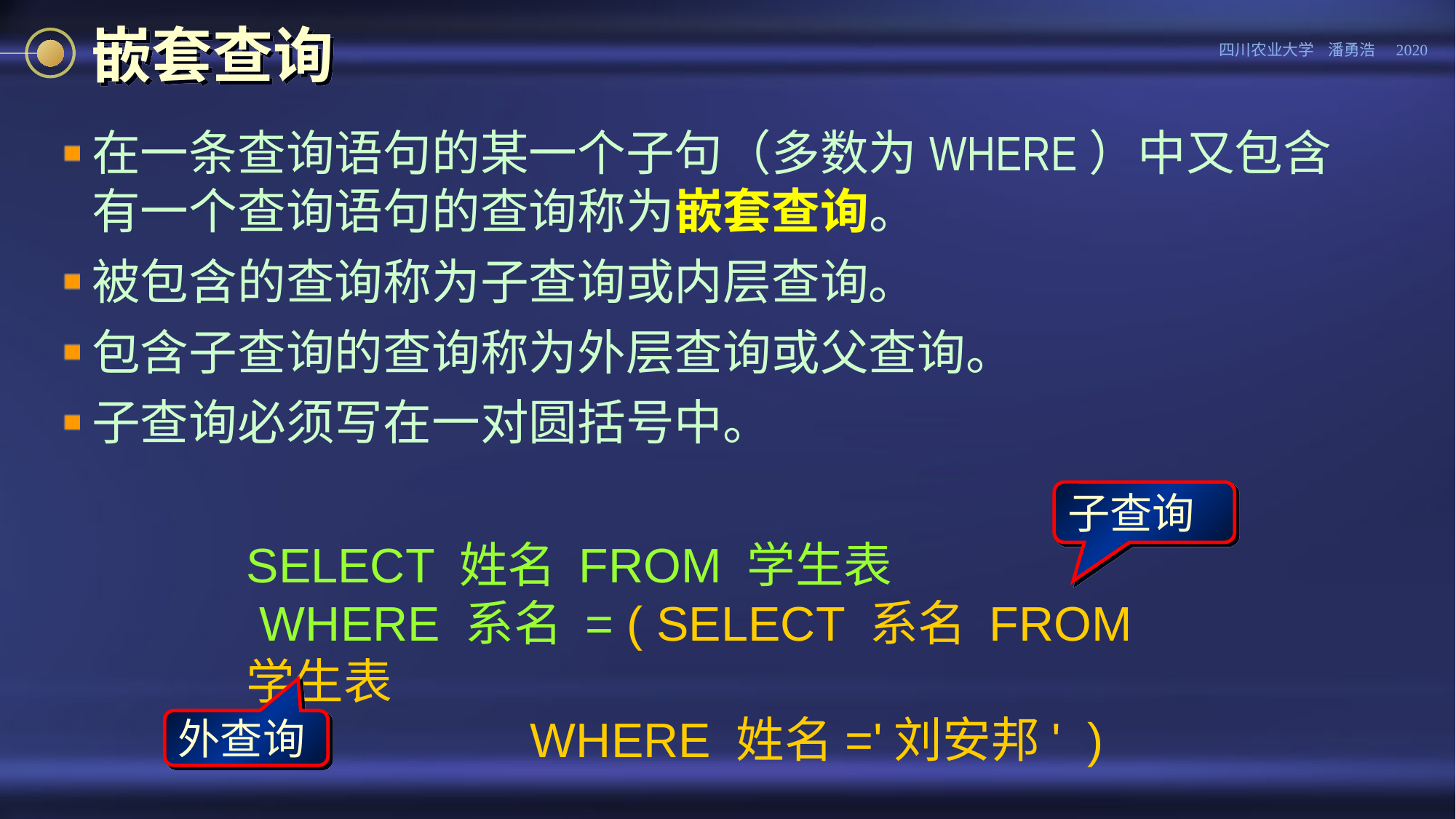

# 嵌套查询
在一条查询语句的某一个子句（多数为WHERE）中又包含有一个查询语句的查询称为嵌套查询。
被包含的查询称为子查询或内层查询。
包含子查询的查询称为外层查询或父查询。
子查询必须写在一对圆括号中。
子查询
SELECT 姓名 FROM 学生表
 WHERE 系名 = ( SELECT 系名 FROM 学生表
	             WHERE 姓名='刘安邦'  )
外查询